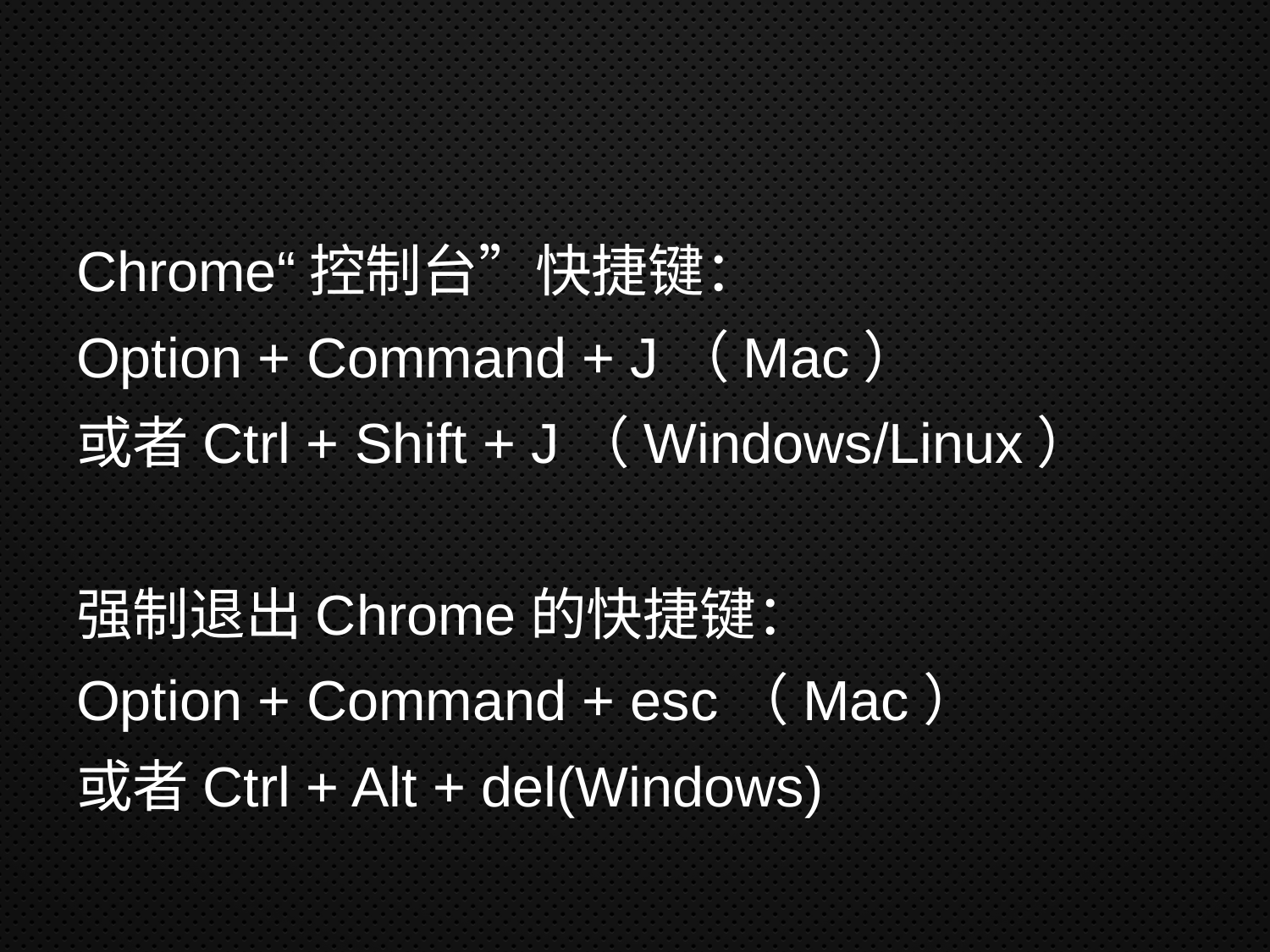

#
Chrome“控制台”快捷键：
Option + Command + J（Mac）
或者Ctrl + Shift + J（Windows/Linux）

强制退出Chrome的快捷键：
Option + Command + esc（Mac）
或者Ctrl + Alt + del(Windows)